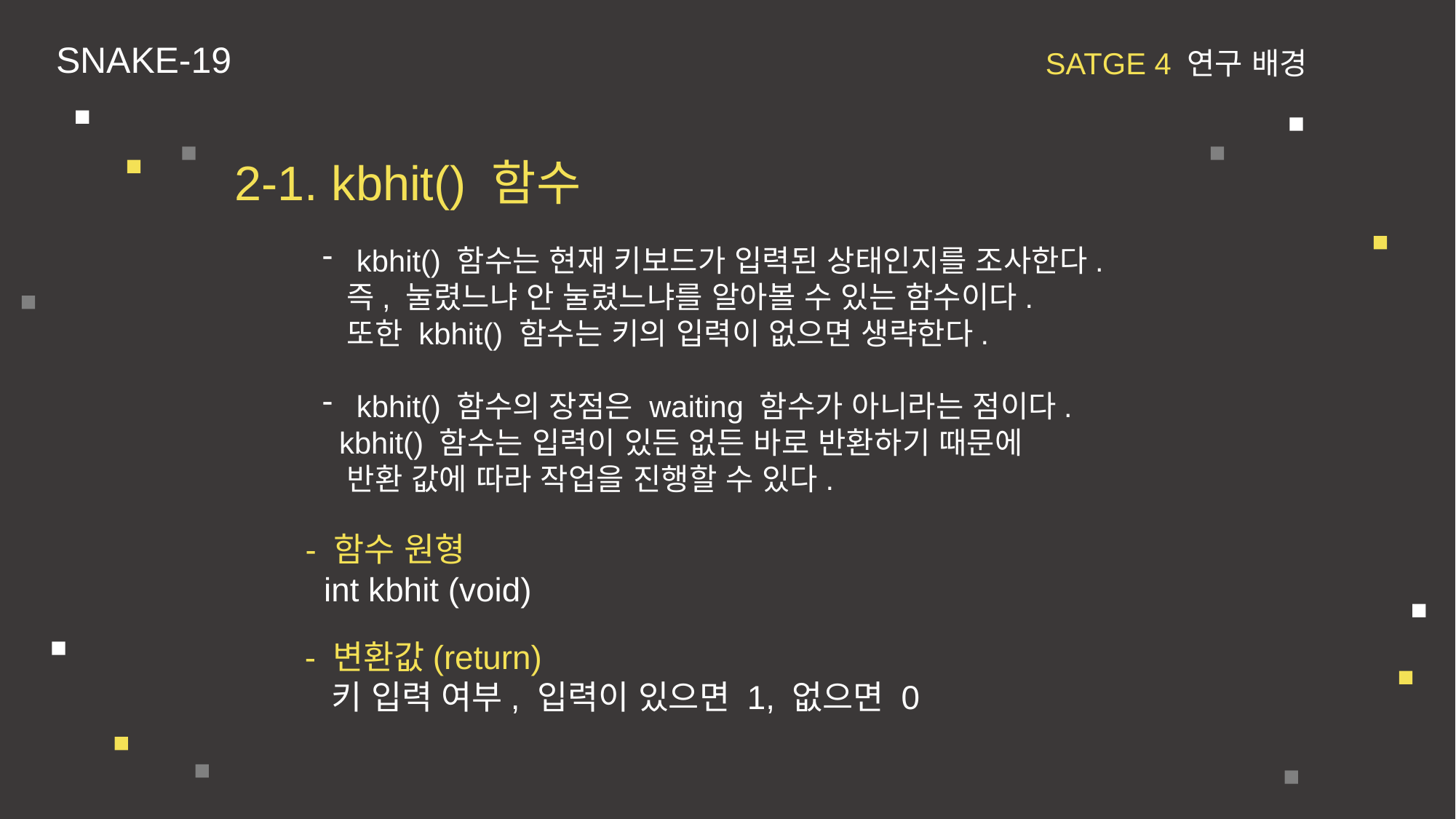

SNAKE-19
SATGE 4 연구 배경

2-1. kbhit() 함수

kbhit() 함수는 현재 키보드가 입력된 상태인지를 조사한다.
  즉, 눌렸느냐 안 눌렸느냐를 알아볼 수 있는 함수이다.
  또한 kbhit() 함수는 키의 입력이 없으면 생략한다.

kbhit() 함수의 장점은 waiting 함수가 아니라는 점이다.
  kbhit() 함수는 입력이 있든 없든 바로 반환하기 때문에
  반환 값에 따라 작업을 진행할 수 있다.

- 함수 원형
  int kbhit (void)

- 변환값(return)
  키 입력 여부, 입력이 있으면 1, 없으면 0